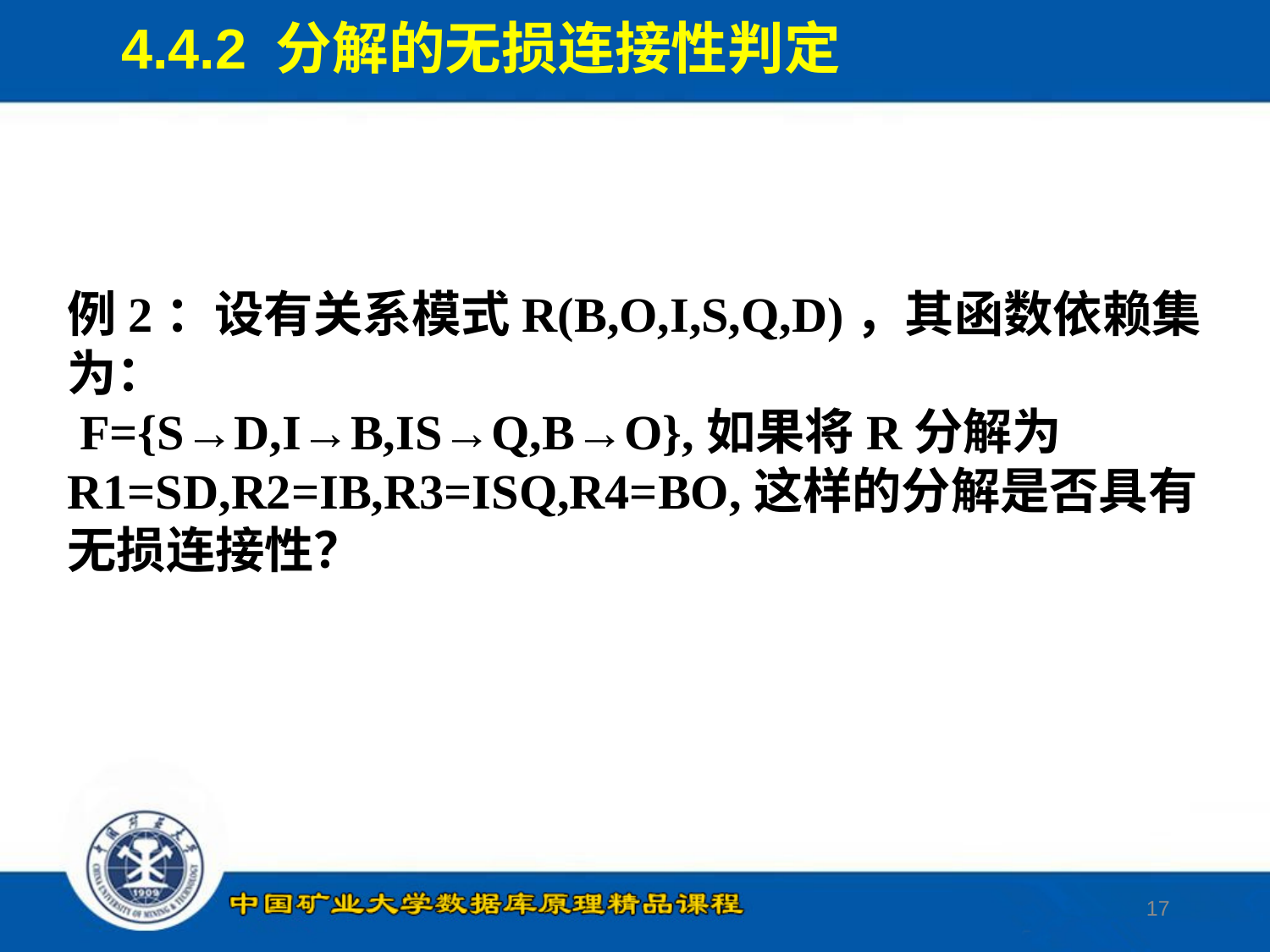

4.4.2 分解的无损连接性判定
例2：设有关系模式R(B,O,I,S,Q,D)，其函数依赖集为：
 F={S→D,I→B,IS→Q,B→O},如果将R分解为R1=SD,R2=IB,R3=ISQ,R4=BO,这样的分解是否具有无损连接性？
17